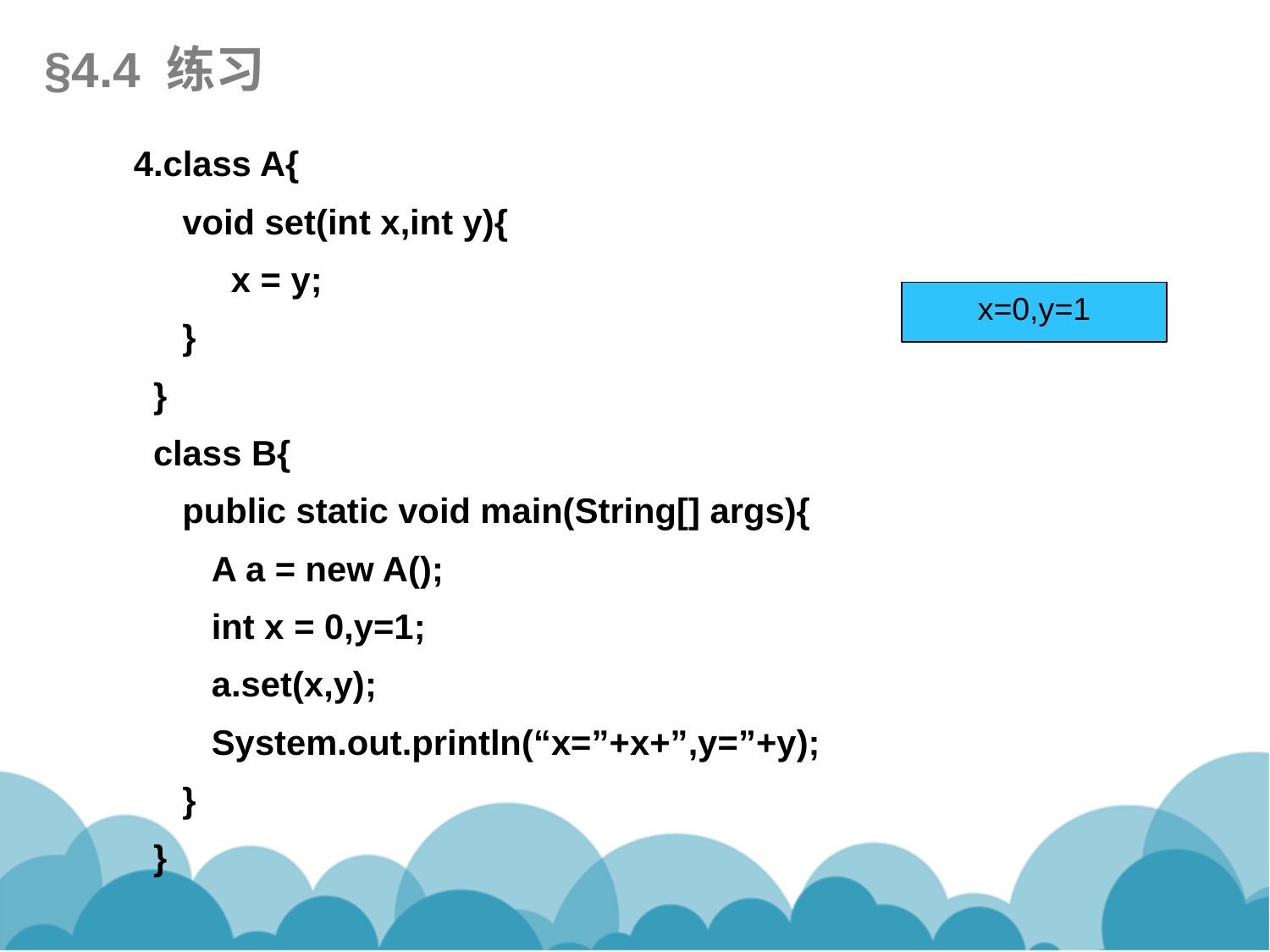

§4.4 练习
4.class A{
     void set(int x,int y){
          x = y;
     }
  }
  class B{
     public static void main(String[] args){
        A a = new A();
        int x = 0,y=1;
        a.set(x,y);
        System.out.println(“x=”+x+”,y=”+y);
     }
  }
x=0,y=1
70